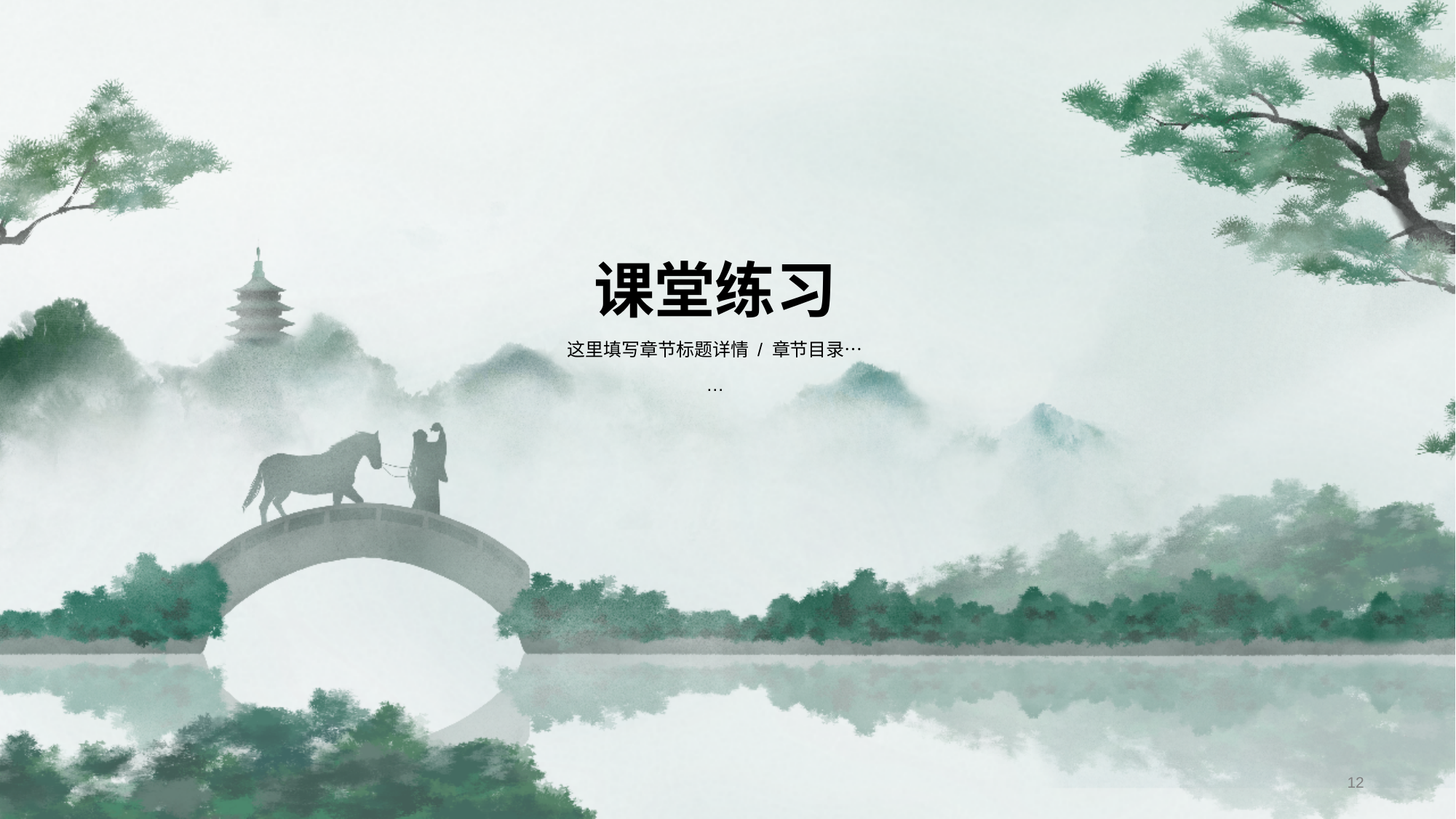

# 课堂练习
这里填写章节标题详情 / 章节目录…
…

12